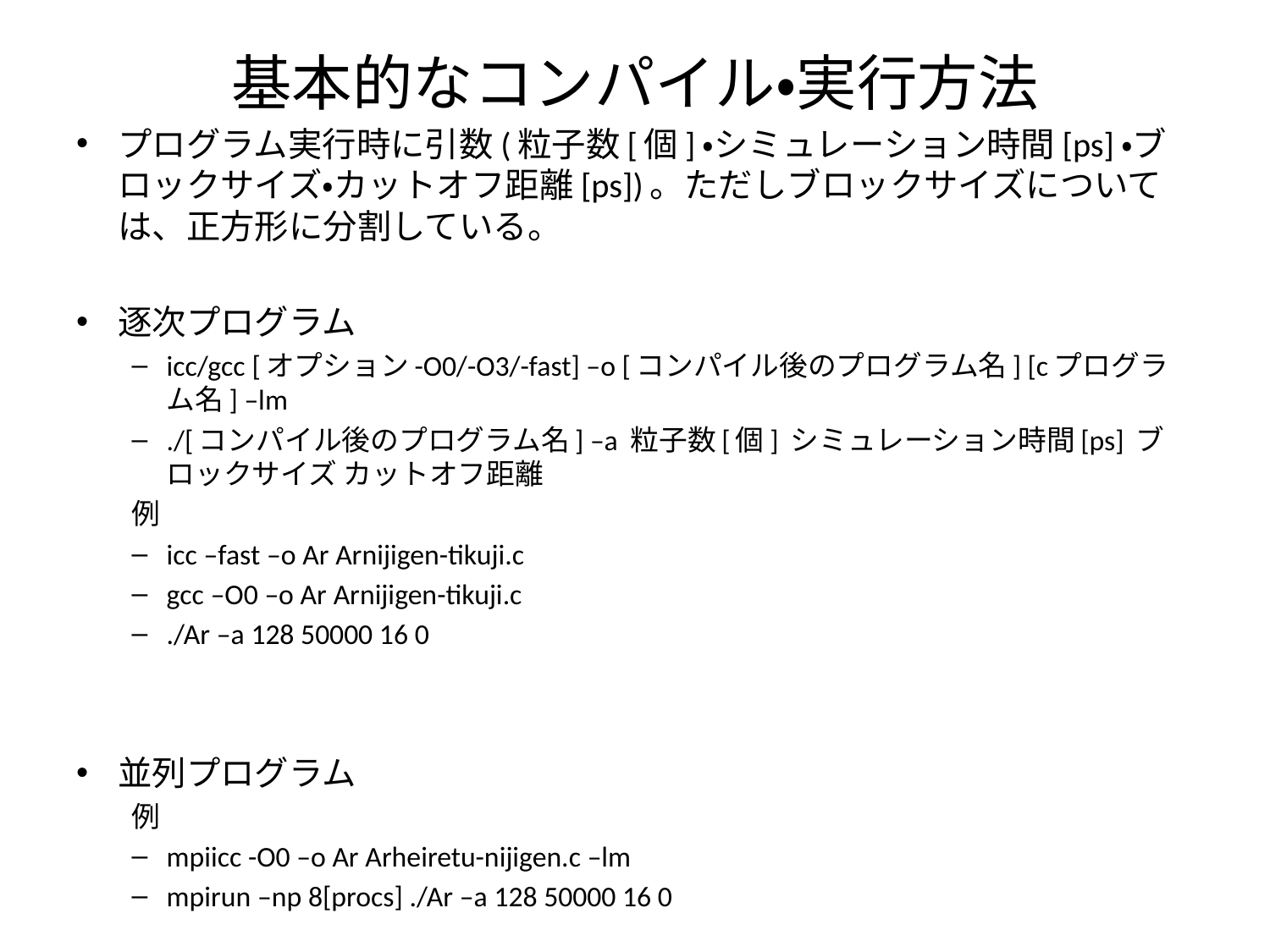

# 基本的なコンパイル・実行方法
プログラム実行時に引数(粒子数[個]・シミュレーション時間[ps]・ブロックサイズ・カットオフ距離[ps])。ただしブロックサイズについては、正方形に分割している。

逐次プログラム
icc/gcc [オプション-O0/-O3/-fast] –o [コンパイル後のプログラム名] [cプログラム名] –lm
./[コンパイル後のプログラム名] –a 粒子数[個] シミュレーション時間[ps] ブロックサイズ カットオフ距離
例
icc –fast –o Ar Arnijigen-tikuji.c
gcc –O0 –o Ar Arnijigen-tikuji.c
./Ar –a 128 50000 16 0

並列プログラム
例
mpiicc -O0 –o Ar Arheiretu-nijigen.c –lm
mpirun –np 8[procs] ./Ar –a 128 50000 16 0